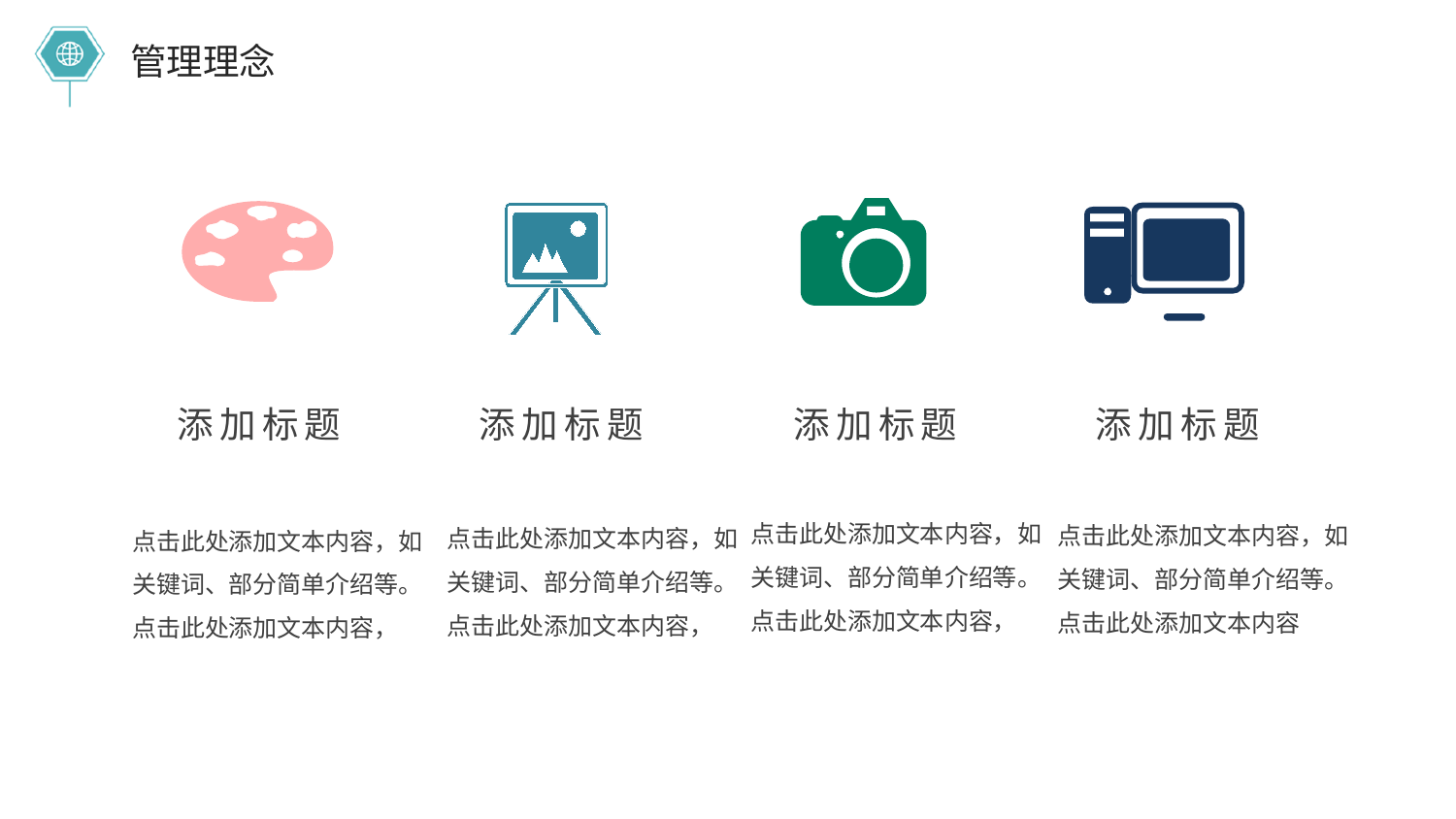

管理理念

添加标题
添加标题
添加标题
添加标题
点击此处添加文本内容，如关键词、部分简单介绍等。点击此处添加文本内容，
点击此处添加文本内容，如关键词、部分简单介绍等。点击此处添加文本内容
点击此处添加文本内容，如关键词、部分简单介绍等。点击此处添加文本内容，
点击此处添加文本内容，如关键词、部分简单介绍等。点击此处添加文本内容，